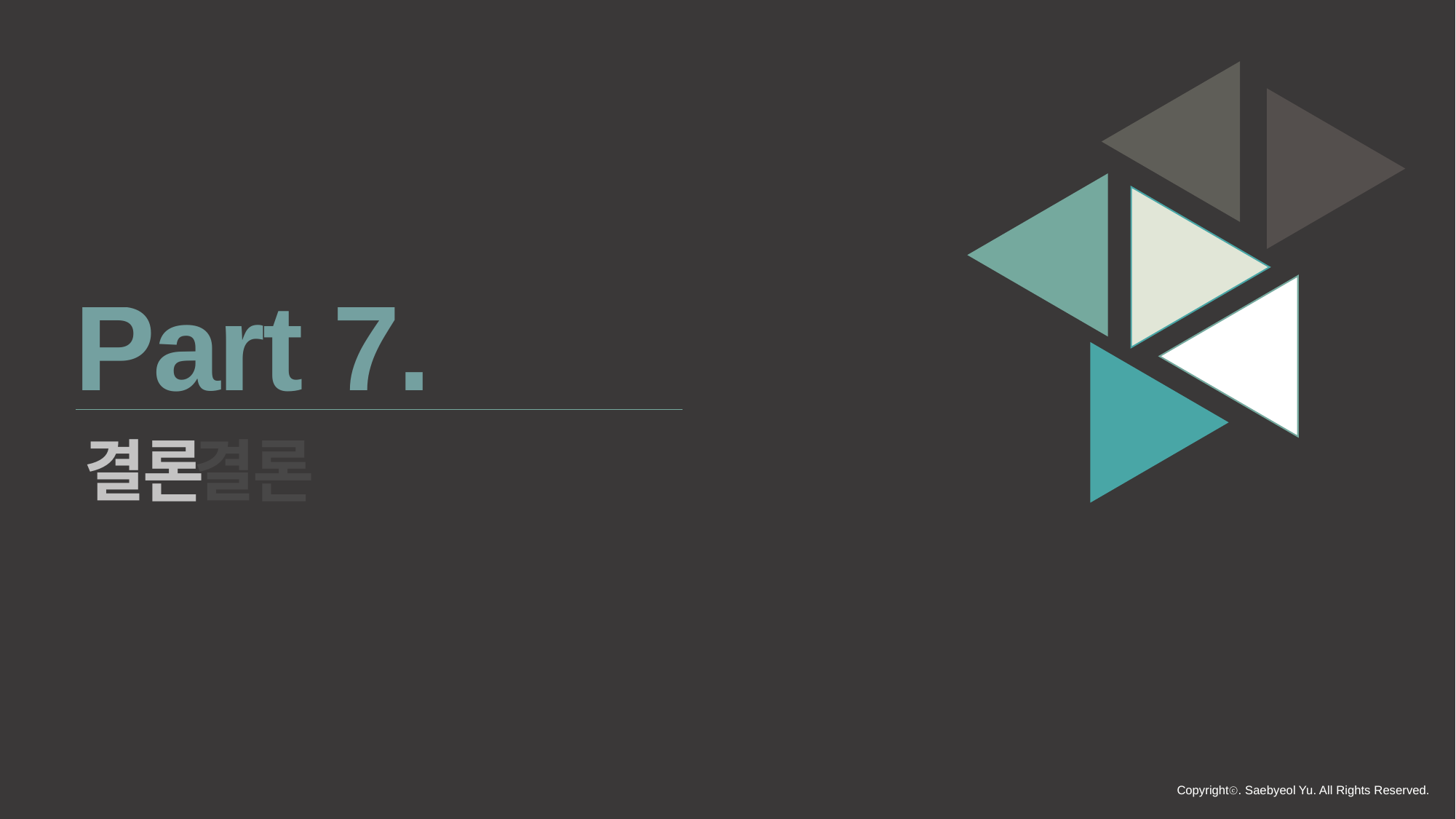

Part 7.
결론
 결론
Copyrightⓒ. Saebyeol Yu. All Rights Reserved.